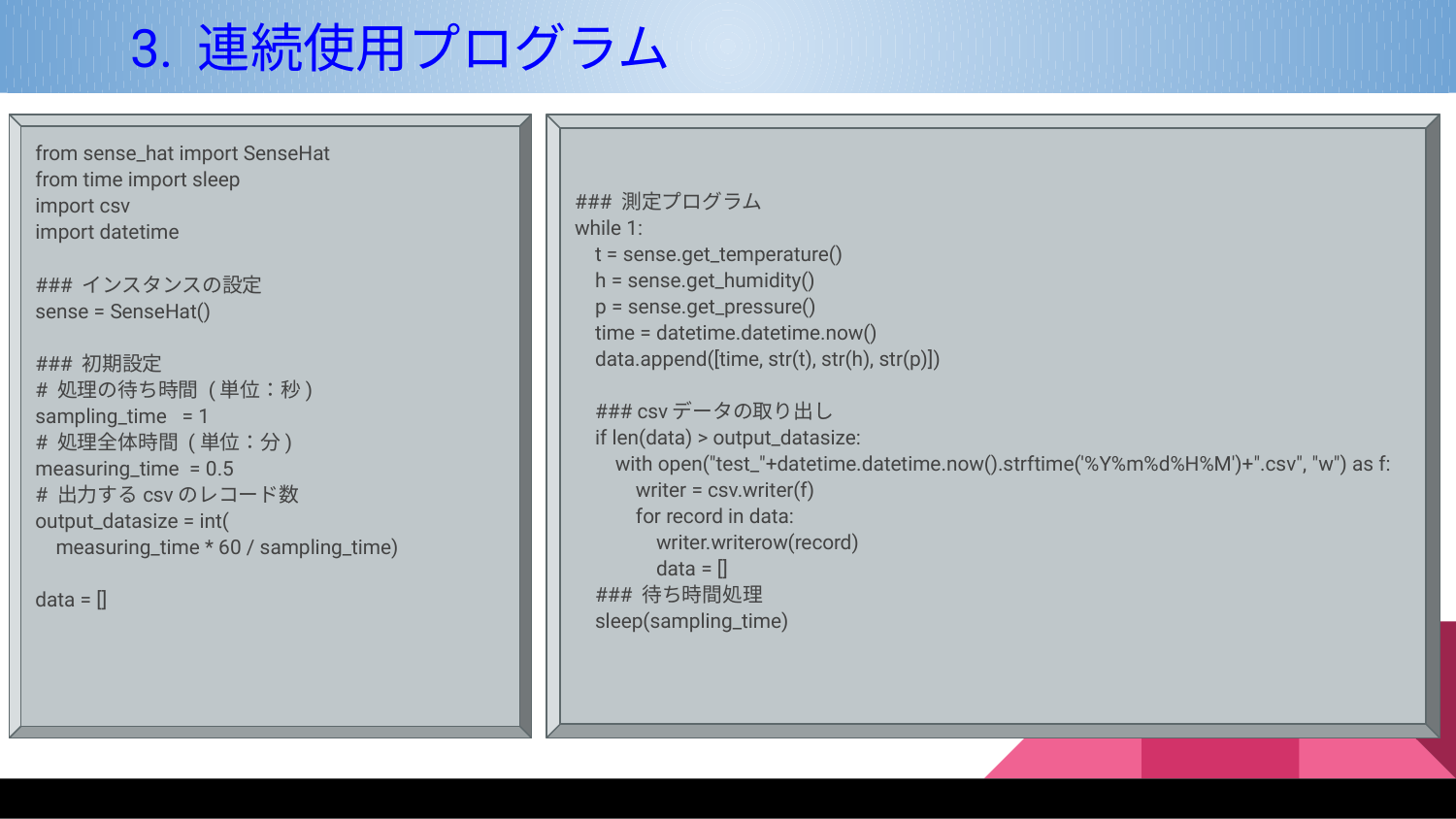

3. 連続使用プログラム
from sense_hat import SenseHat
from time import sleep
import csv
import datetime

### インスタンスの設定
sense = SenseHat()

### 初期設定
# 処理の待ち時間 (単位：秒)
sampling_time   = 1
# 処理全体時間 (単位：分)
measuring_time  = 0.5
# 出力するcsvのレコード数
output_datasize = int(
    measuring_time * 60 / sampling_time)

data = []

### 測定プログラム
while 1:
    t = sense.get_temperature()
    h = sense.get_humidity()
    p = sense.get_pressure()
    time = datetime.datetime.now()
    data.append([time, str(t), str(h), str(p)])

    ### csvデータの取り出し
    if len(data) > output_datasize:
        with open("test_"+datetime.datetime.now().strftime('%Y%m%d%H%M')+".csv", "w") as f:
            writer = csv.writer(f)
            for record in data:
                writer.writerow(record)
                data = []
    ### 待ち時間処理
    sleep(sampling_time)